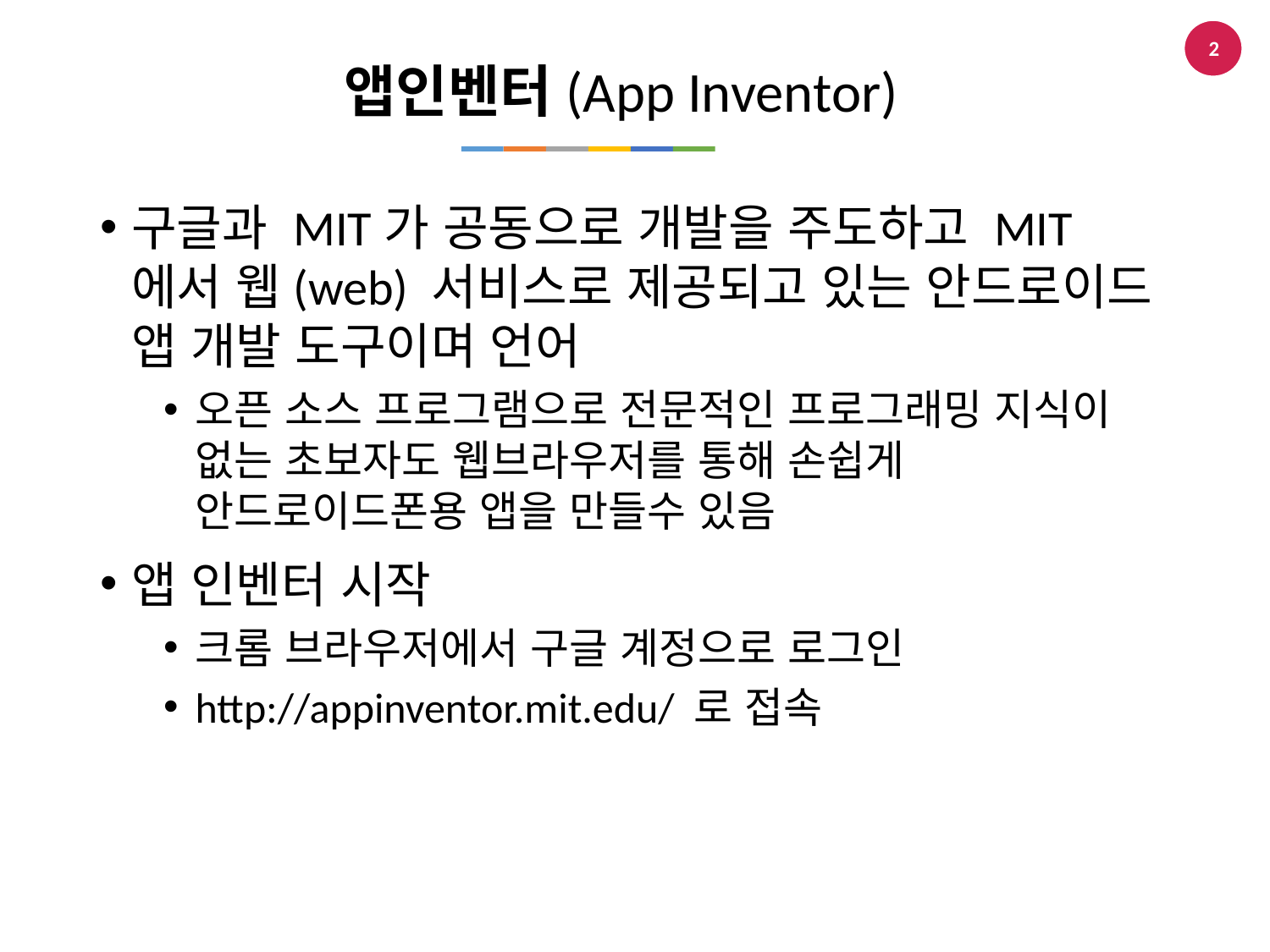

2
# 앱인벤터(App Inventor)
구글과 MIT가 공동으로 개발을 주도하고 MIT에서 웹(web) 서비스로 제공되고 있는 안드로이드 앱 개발 도구이며 언어
오픈 소스 프로그램으로 전문적인 프로그래밍 지식이 없는 초보자도 웹브라우저를 통해 손쉽게 안드로이드폰용 앱을 만들수 있음
앱 인벤터 시작
크롬 브라우저에서 구글 계정으로 로그인
http://appinventor.mit.edu/ 로 접속